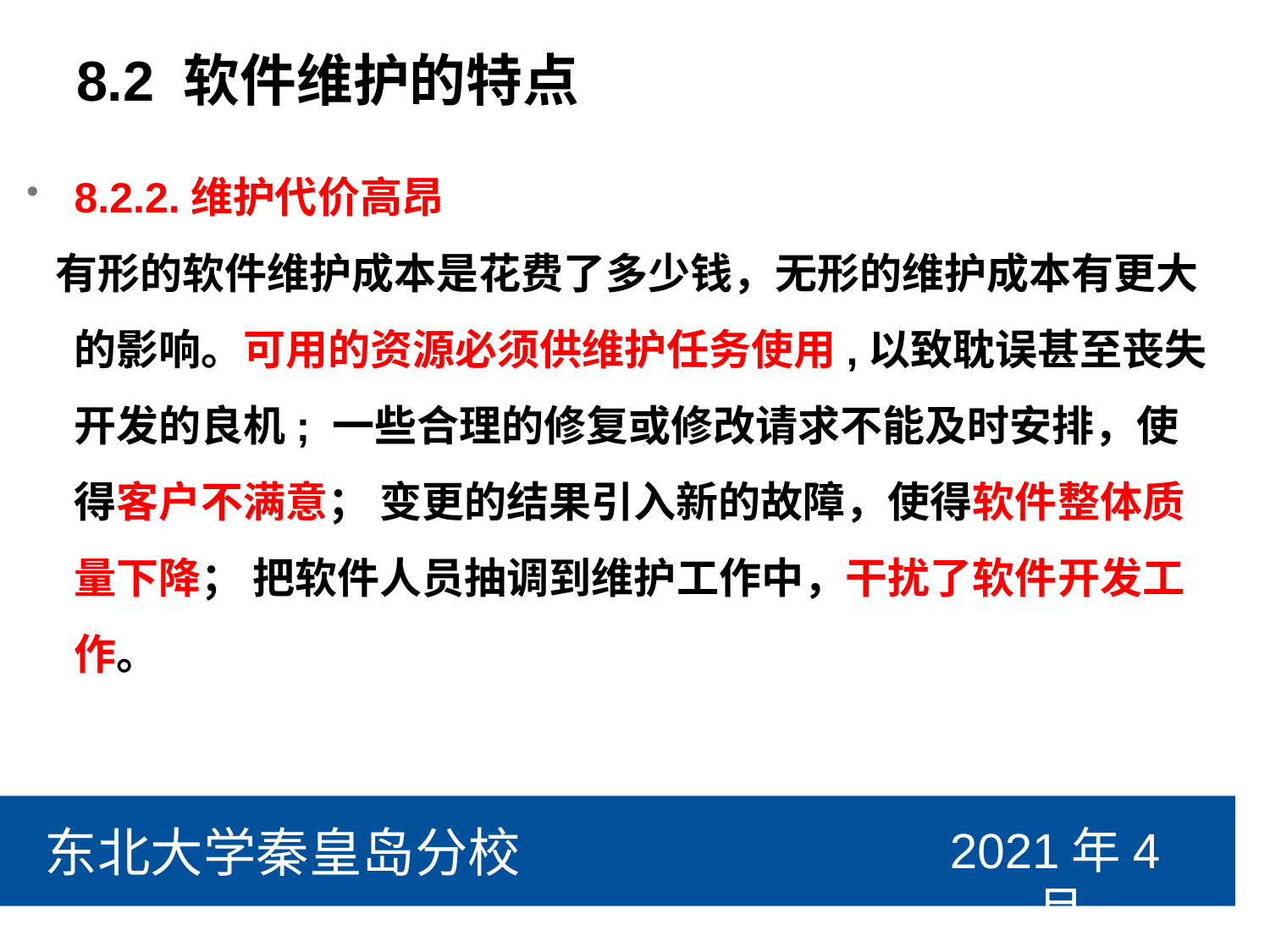

# 8.2 软件维护的特点
8.2.2.维护代价高昂
  有形的软件维护成本是花费了多少钱，无形的维护成本有更大的影响。可用的资源必须供维护任务使用,以致耽误甚至丧失开发的良机; 一些合理的修复或修改请求不能及时安排，使得客户不满意； 变更的结果引入新的故障，使得软件整体质量下降； 把软件人员抽调到维护工作中，干扰了软件开发工作。